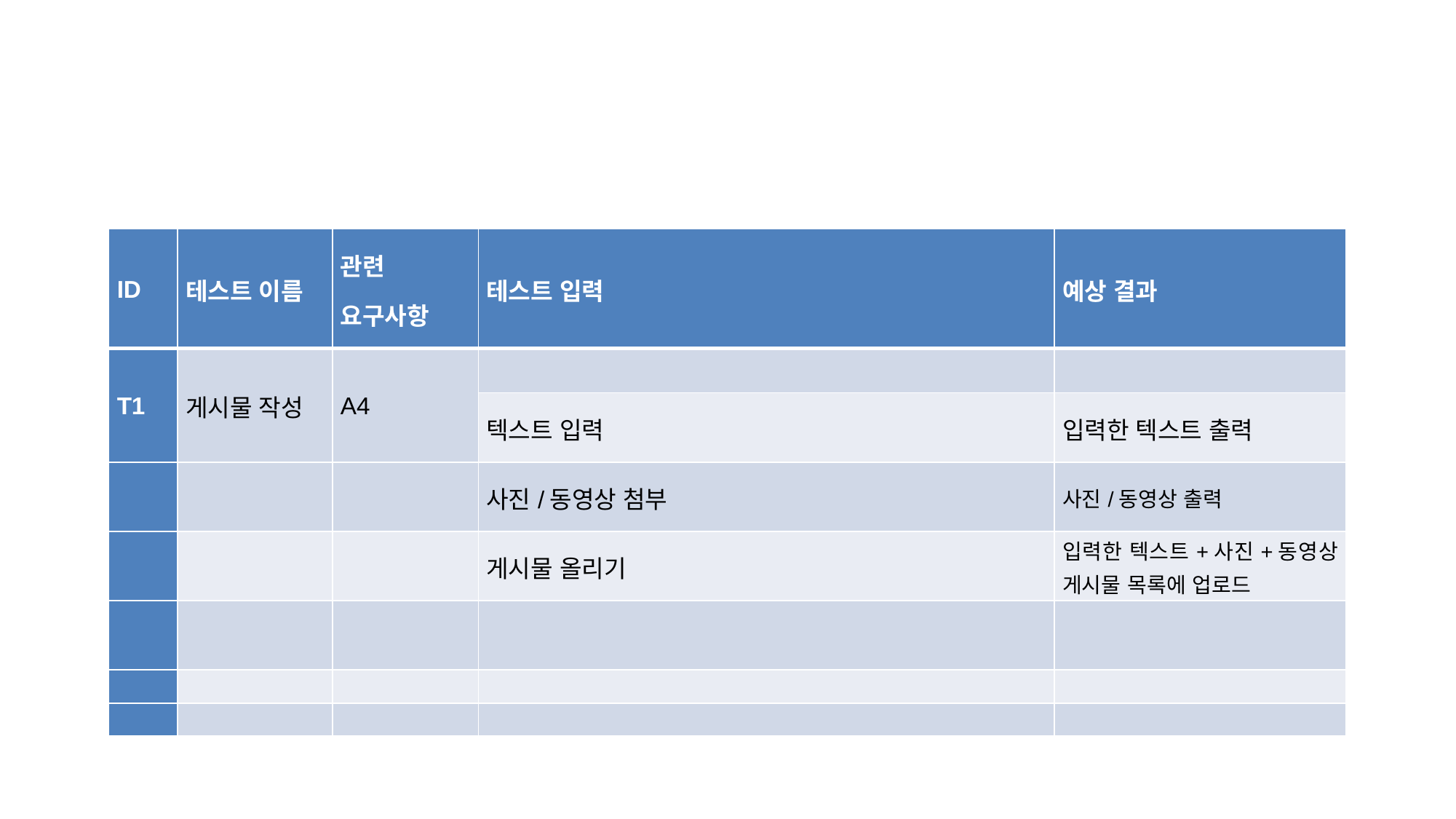

| ID | 테스트 이름 | 관련 요구사항 | 테스트 입력 | 예상 결과 |
| --- | --- | --- | --- | --- |
| T1 | 게시물 작성 | A4 |  |  |
|  |  |  | 텍스트 입력 | 입력한 텍스트 출력 |
|  |  |  | 사진/동영상 첨부 | 사진/동영상 출력 |
|  |  |  | 게시물 올리기 | 입력한 텍스트+사진+동영상 게시물 목록에 업로드 |
|  |  |  |  |  |
|  |  |  |  |  |
|  |  |  |  |  |